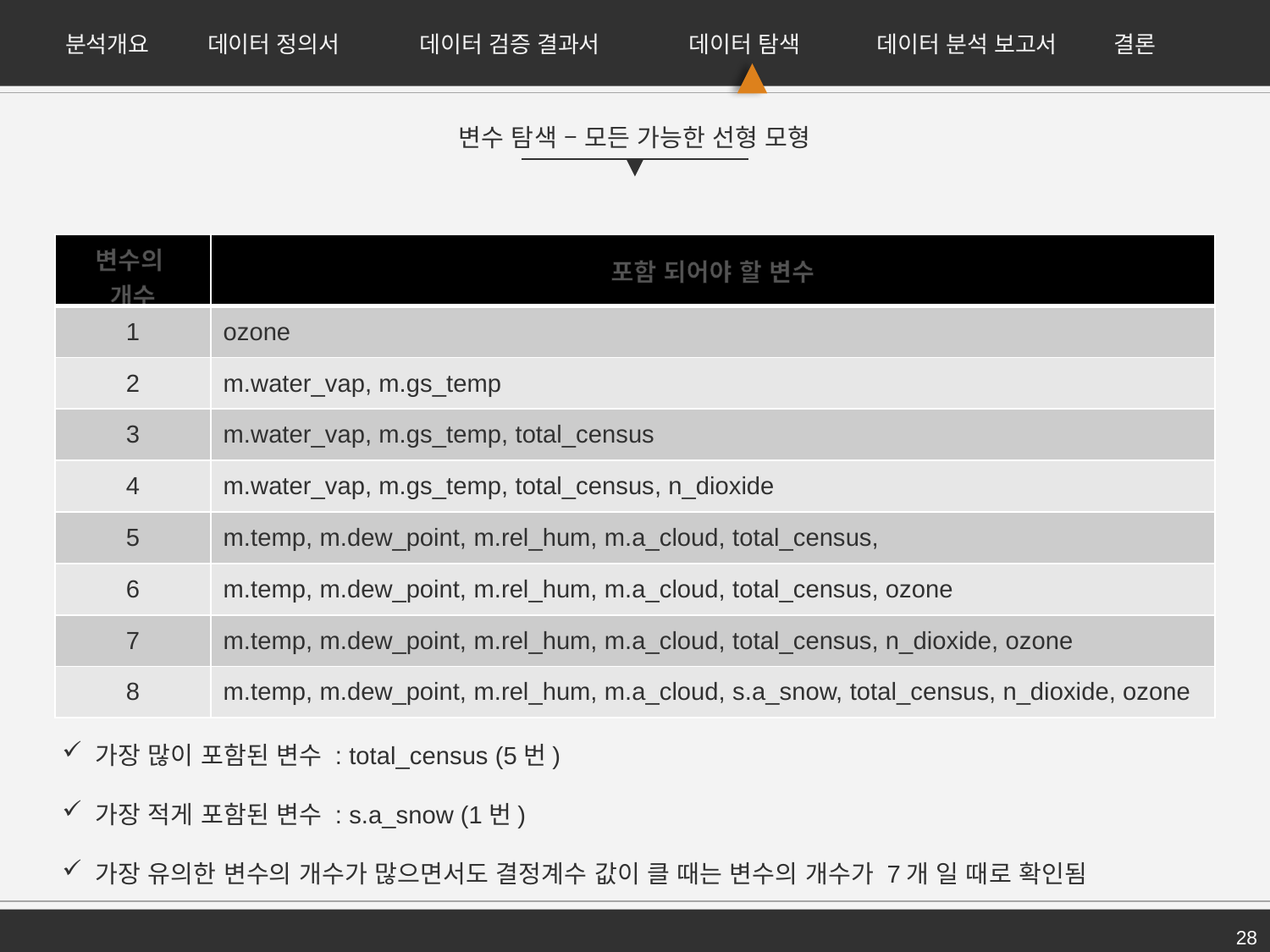

분석개요
데이터 정의서
데이터 검증 결과서
데이터 탐색
데이터 분석 보고서
결론

변수 탐색 – 모든 가능한 선형 모형

| 변수의 개수 | 포함 되어야 할 변수 |
| --- | --- |
| 1 | ozone |
| 2 | m.water\_vap, m.gs\_temp |
| 3 | m.water\_vap, m.gs\_temp, total\_census |
| 4 | m.water\_vap, m.gs\_temp, total\_census, n\_dioxide |
| 5 | m.temp, m.dew\_point, m.rel\_hum, m.a\_cloud, total\_census, |
| 6 | m.temp, m.dew\_point, m.rel\_hum, m.a\_cloud, total\_census, ozone |
| 7 | m.temp, m.dew\_point, m.rel\_hum, m.a\_cloud, total\_census, n\_dioxide, ozone |
| 8 | m.temp, m.dew\_point, m.rel\_hum, m.a\_cloud, s.a\_snow, total\_census, n\_dioxide, ozone |
 가장 많이 포함된 변수 : total_census (5번)

 가장 적게 포함된 변수 : s.a_snow (1번)

 가장 유의한 변수의 개수가 많으면서도 결정계수 값이 클 때는 변수의 개수가 7개 일 때로 확인됨

28